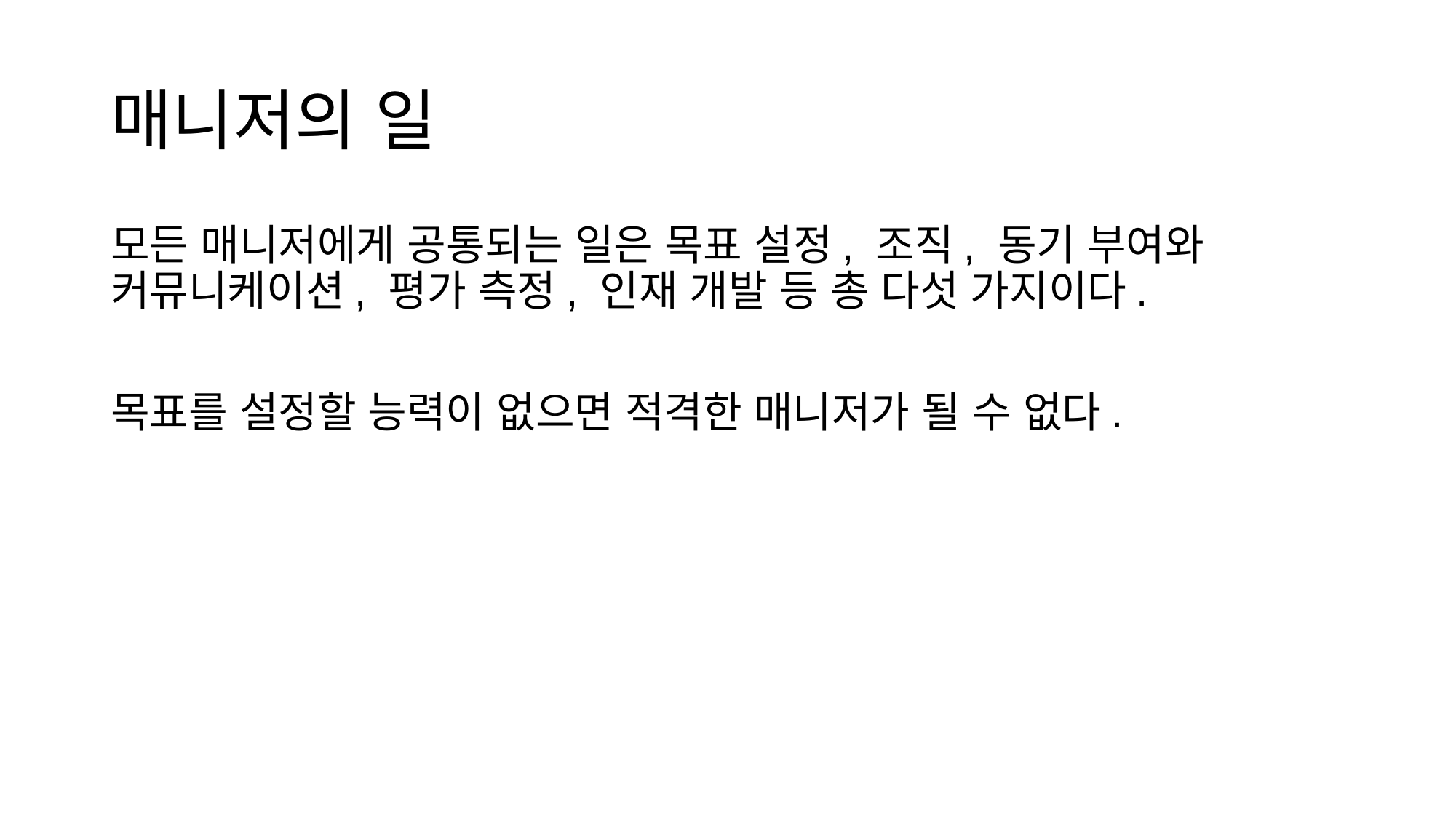

# 매니저의 일
모든 매니저에게 공통되는 일은 목표 설정, 조직, 동기 부여와 커뮤니케이션, 평가 측정, 인재 개발 등 총 다섯 가지이다.

목표를 설정할 능력이 없으면 적격한 매니저가 될 수 없다.